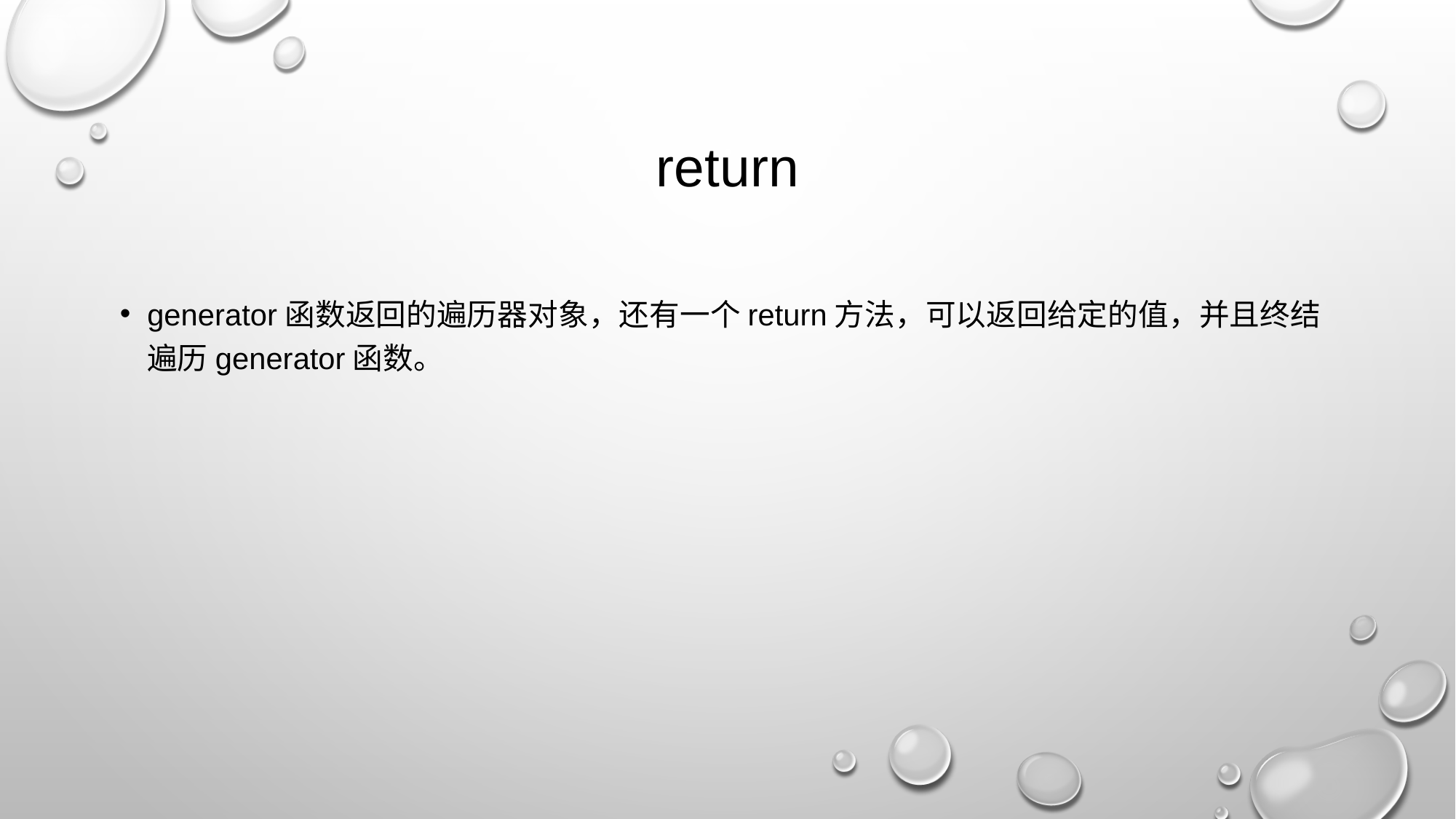

# return
generator函数返回的遍历器对象，还有一个return方法，可以返回给定的值，并且终结遍历generator函数。